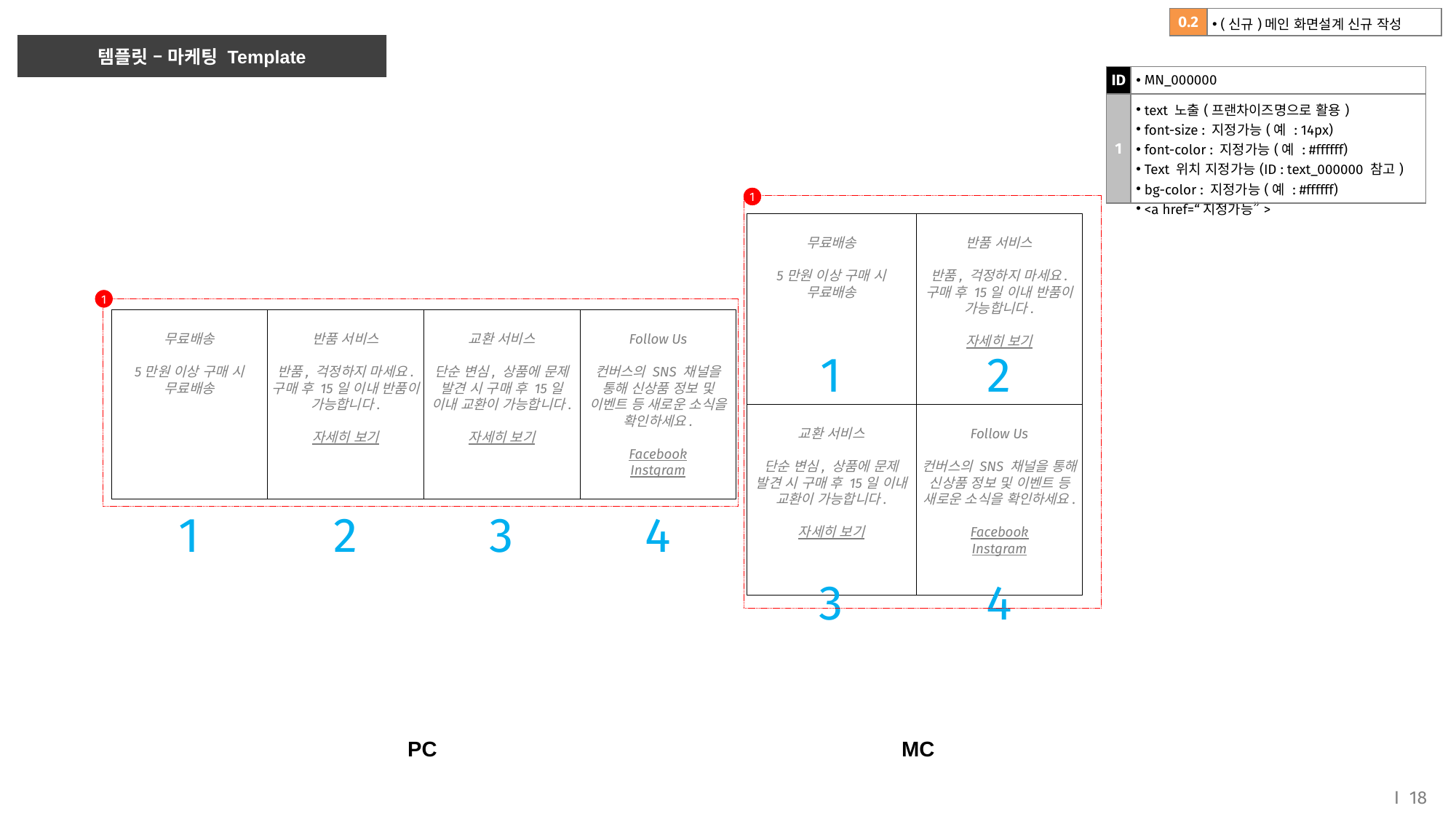

| 0.2 | (신규)메인 화면설계 신규 작성 |
| --- | --- |
템플릿 – 마케팅 Template
| ID | MN\_000000 |
| --- | --- |
| 1 | text 노출(프랜차이즈명으로 활용) font-size : 지정가능(예 : 14px) font-color : 지정가능(예 : #ffffff) Text 위치 지정가능(ID : text\_000000 참고) bg-color : 지정가능(예 : #ffffff) <a href=“지정가능”> |
1

무료배송

5만원 이상 구매 시
무료배송

반품 서비스

반품, 걱정하지 마세요.
구매 후 15일 이내 반품이 가능합니다.

자세히 보기
1

무료배송

5만원 이상 구매 시
무료배송

반품 서비스

반품, 걱정하지 마세요.
구매 후 15일 이내 반품이 가능합니다.

자세히 보기

교환 서비스

단순 변심, 상품에 문제 발견 시 구매 후 15일 이내 교환이 가능합니다.

자세히 보기

Follow Us

컨버스의 SNS 채널을 통해 신상품 정보 및 이벤트 등 새로운 소식을 확인하세요.

Facebook
Instgram
1
2

교환 서비스

단순 변심, 상품에 문제 발견 시 구매 후 15일 이내 교환이 가능합니다.

자세히 보기

Follow Us

컨버스의 SNS 채널을 통해 신상품 정보 및 이벤트 등 새로운 소식을 확인하세요.

Facebook
Instgram
1
2
3
4
3
4
PC
MC